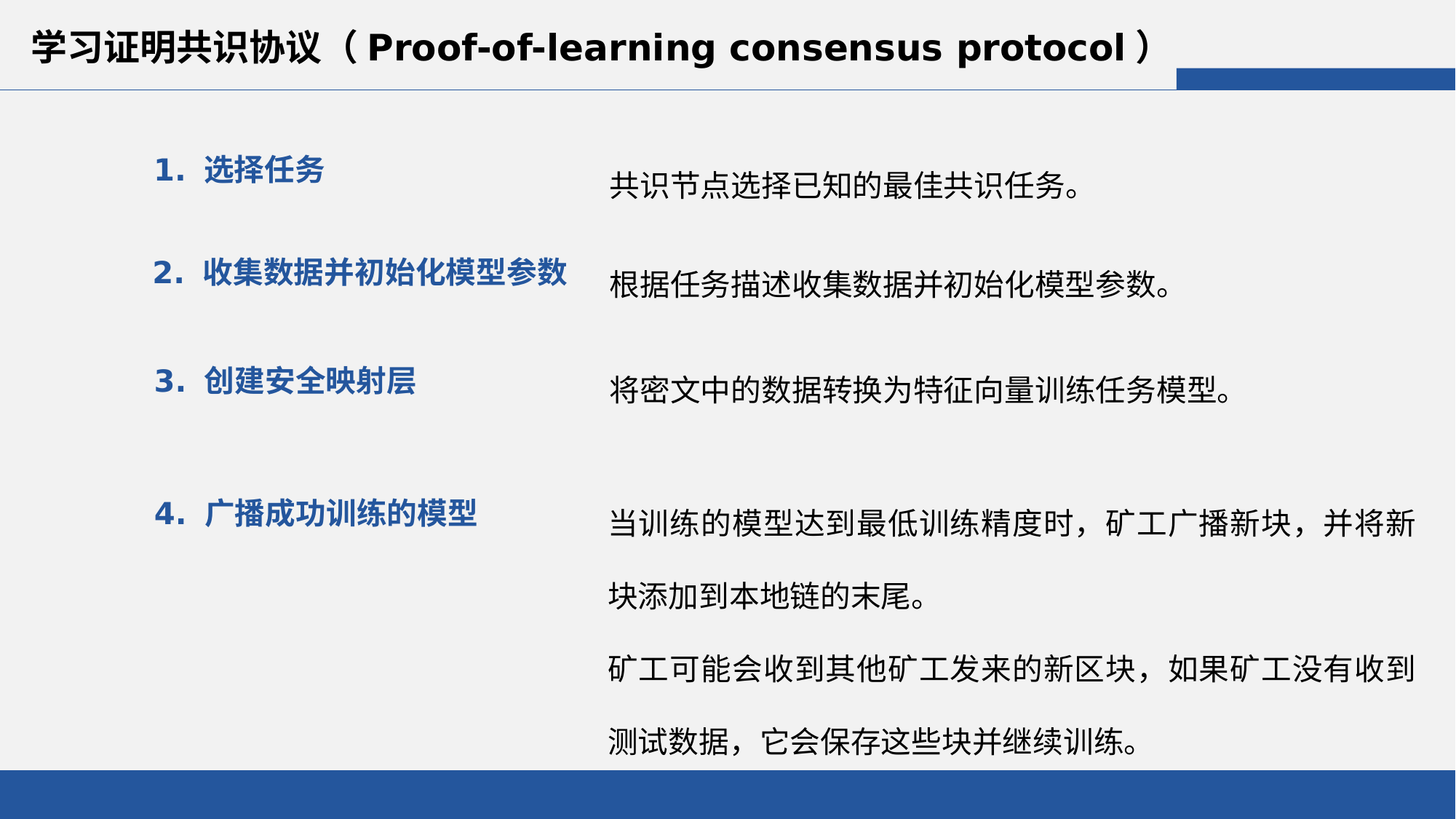

学习证明共识协议（Proof-of-learning consensus protocol）
共识节点选择已知的最佳共识任务。
1. 选择任务
根据任务描述收集数据并初始化模型参数。
2. 收集数据并初始化模型参数
将密文中的数据转换为特征向量训练任务模型。
3. 创建安全映射层
当训练的模型达到最低训练精度时，矿工广播新块，并将新块添加到本地链的末尾。
矿工可能会收到其他矿工发来的新区块，如果矿工没有收到测试数据，它会保存这些块并继续训练。
4. 广播成功训练的模型